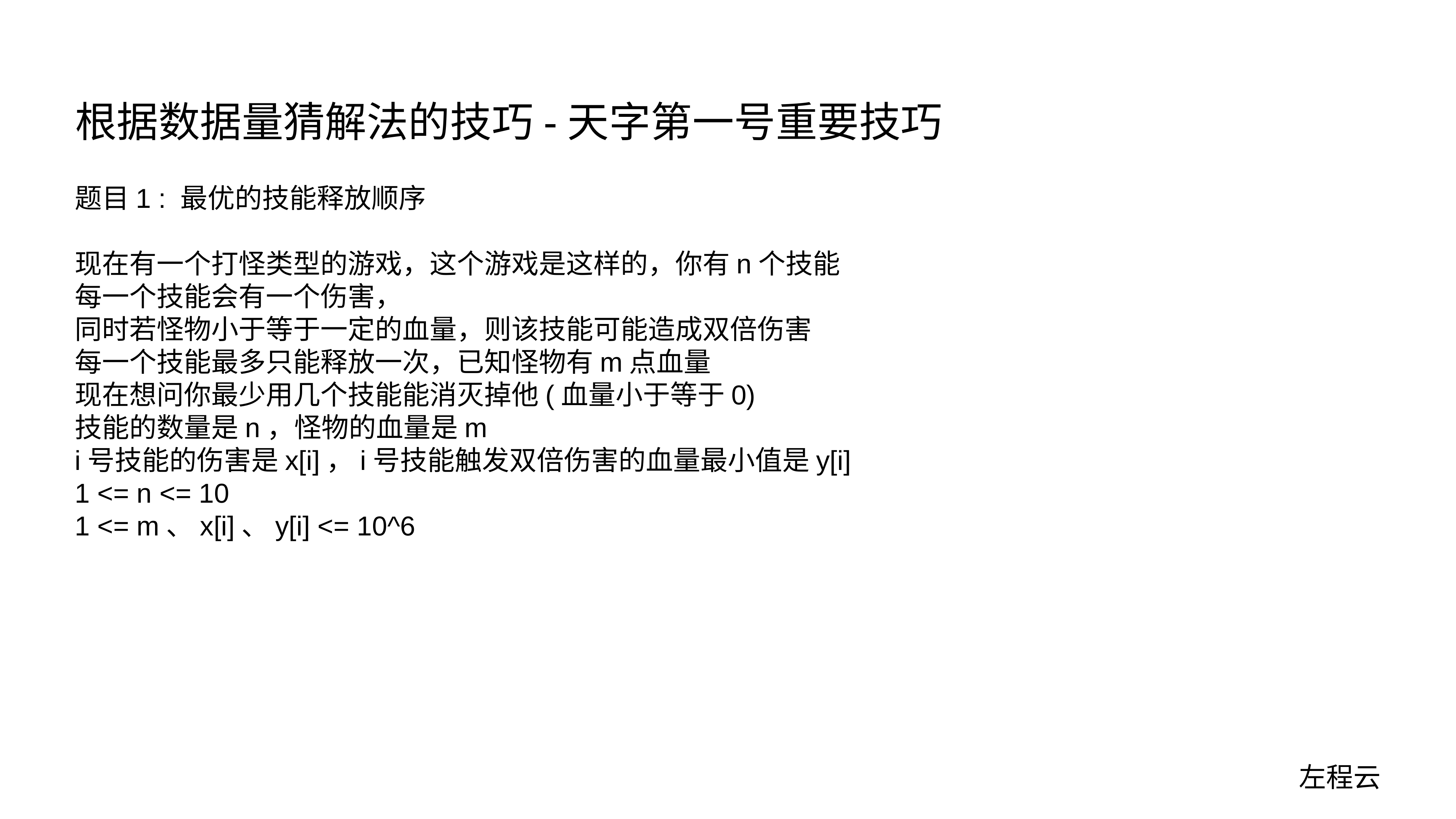

# 根据数据量猜解法的技巧-天字第一号重要技巧
题目1 : 最优的技能释放顺序

现在有一个打怪类型的游戏，这个游戏是这样的，你有n个技能
每一个技能会有一个伤害，
同时若怪物小于等于一定的血量，则该技能可能造成双倍伤害
每一个技能最多只能释放一次，已知怪物有m点血量
现在想问你最少用几个技能能消灭掉他(血量小于等于0)
技能的数量是n，怪物的血量是m
i号技能的伤害是x[i]，i号技能触发双倍伤害的血量最小值是y[i]
1 <= n <= 10
1 <= m、x[i]、y[i] <= 10^6
左程云